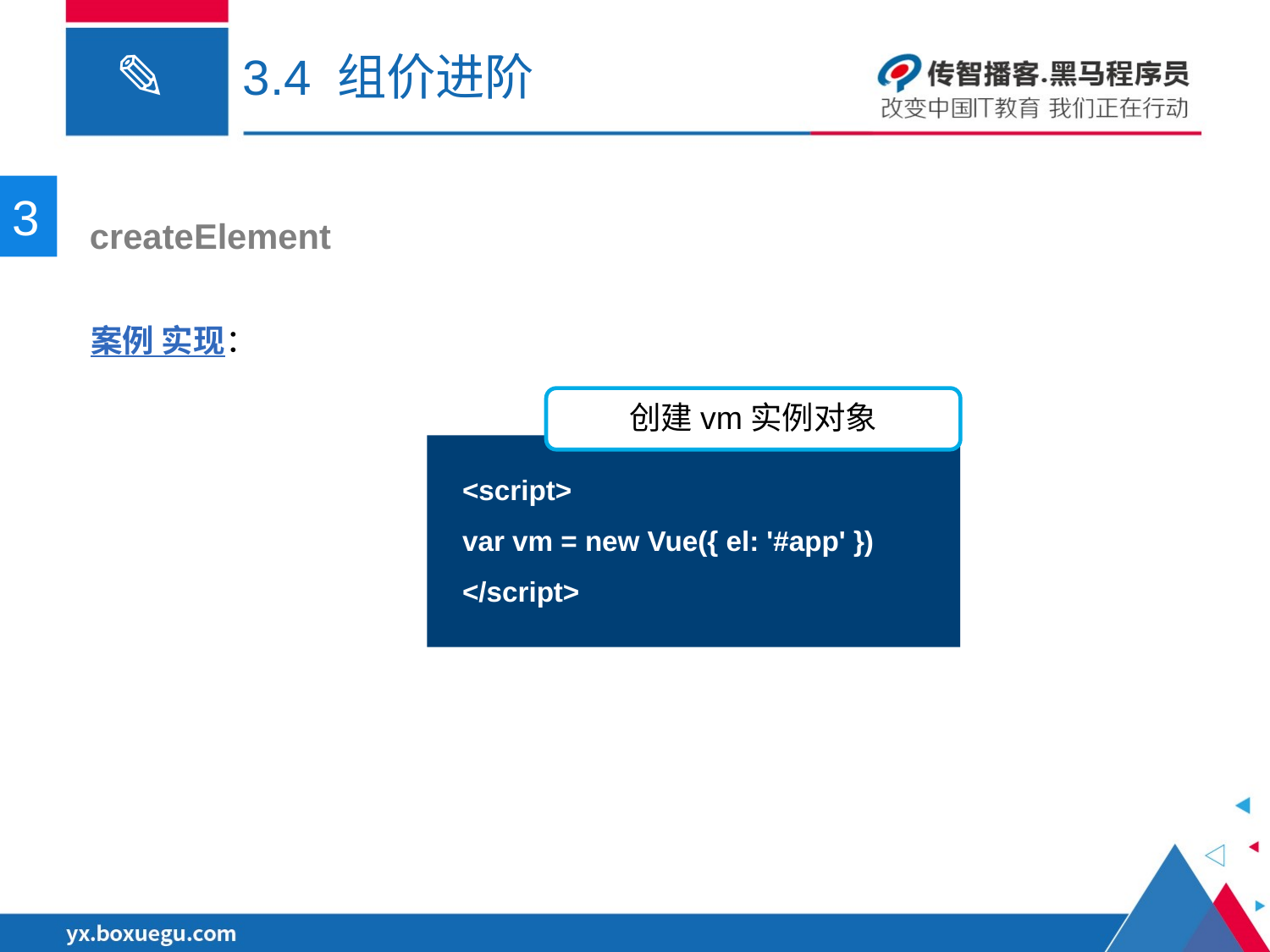

# 3.4 组价进阶

3
  createElement
案例 实现：
创建vm实例对象

<script>
var vm = new Vue({ el: '#app' })
</script>